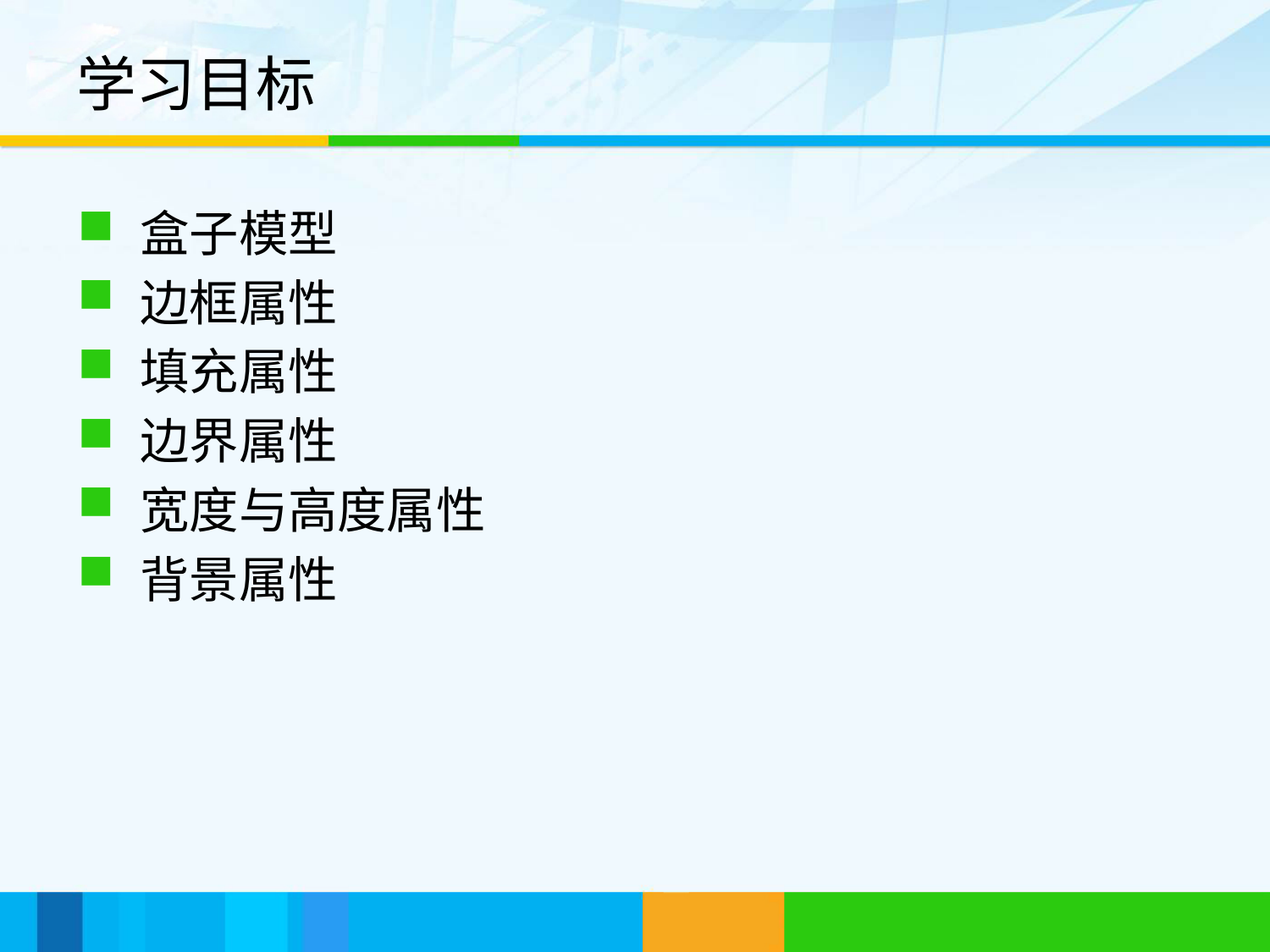

# 学习目标
盒子模型
边框属性
填充属性
边界属性
宽度与高度属性
背景属性